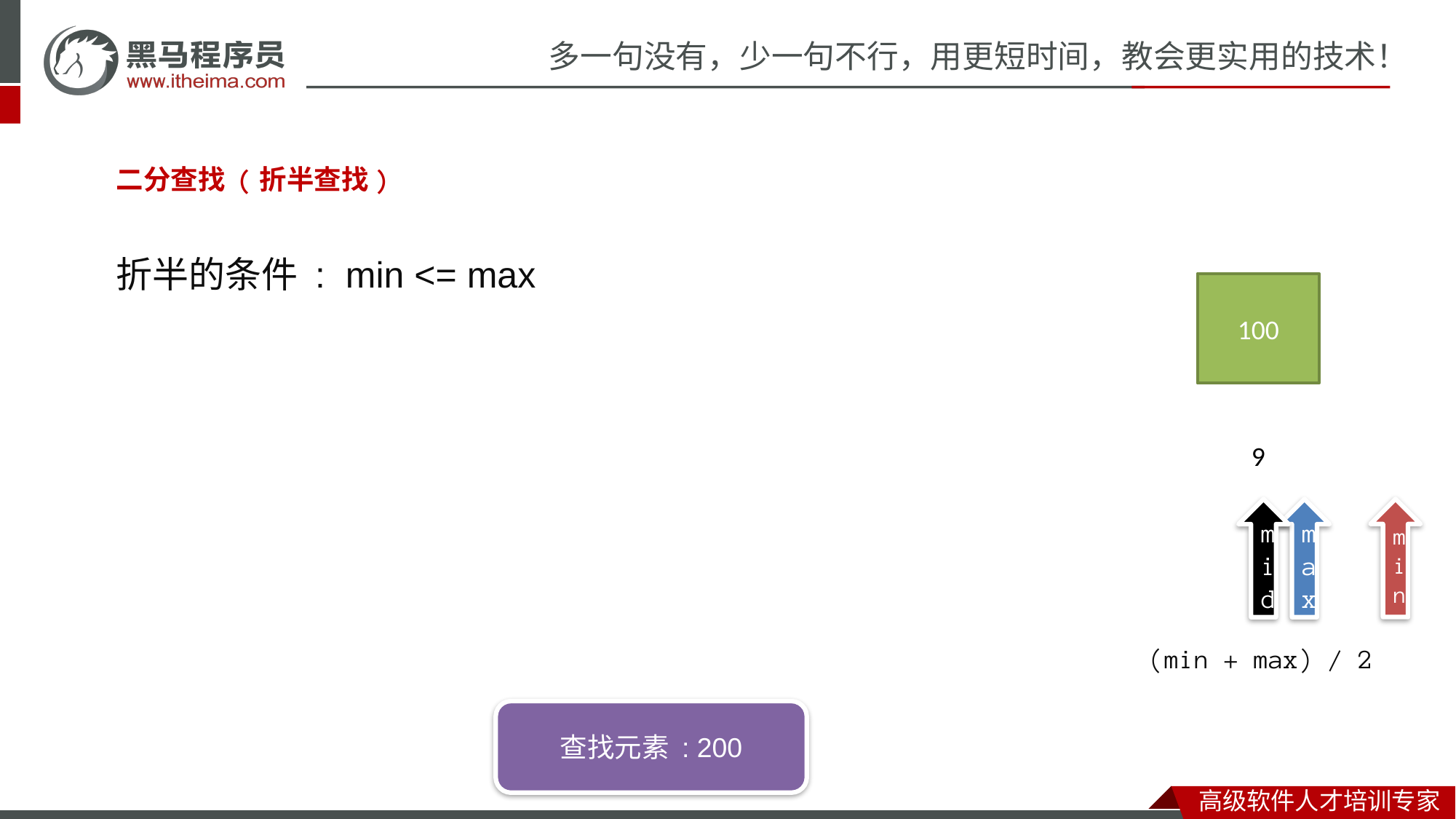

二分查找 (折半查找)
折半的条件 :  min <= max

100
9
min
mid
max
(min + max) / 2
查找元素 : 200